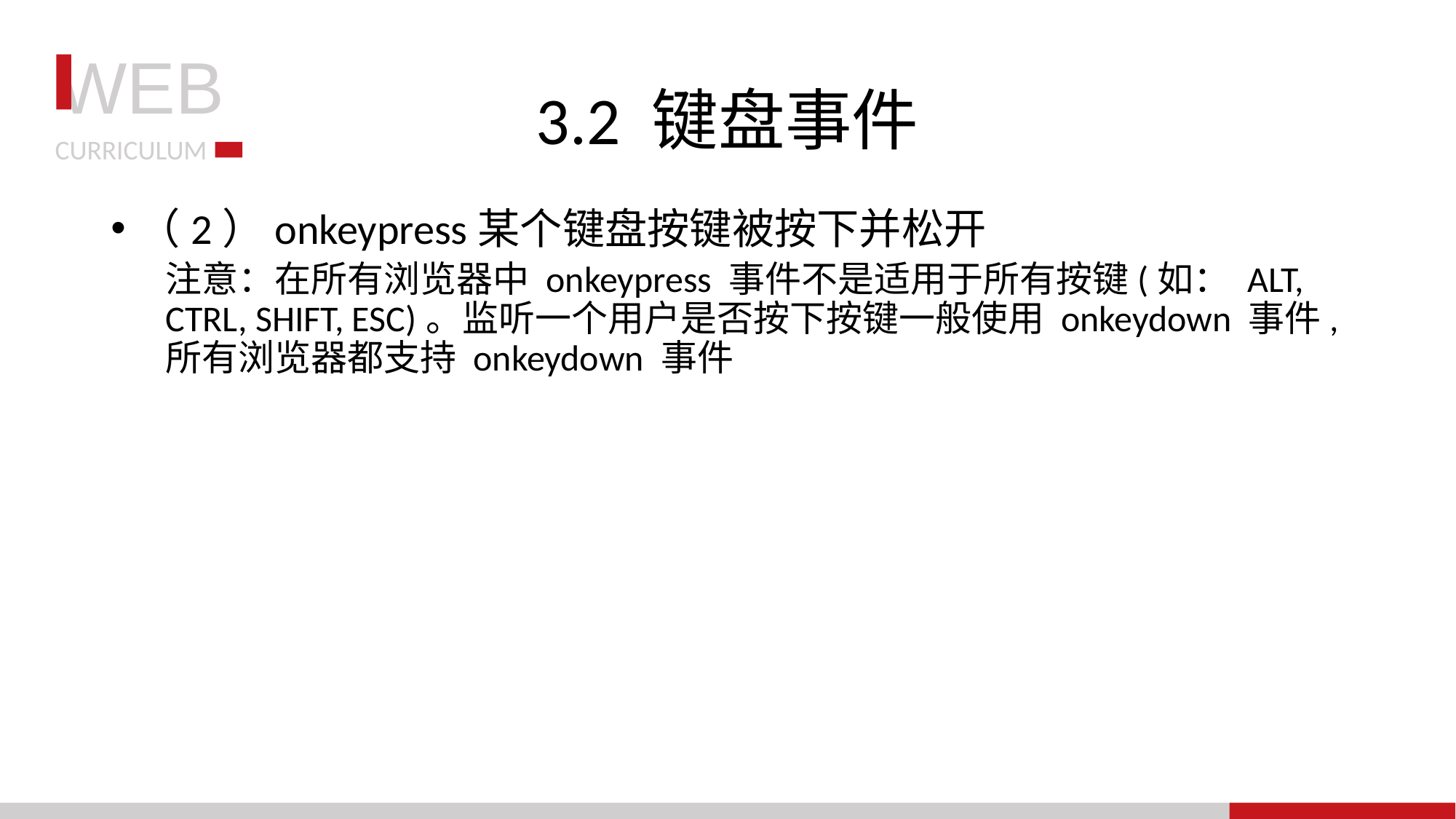

# 3.2 键盘事件
（2）onkeypress某个键盘按键被按下并松开
注意：在所有浏览器中 onkeypress 事件不是适用于所有按键(如： ALT, CTRL, SHIFT, ESC)。监听一个用户是否按下按键一般使用 onkeydown 事件,所有浏览器都支持 onkeydown 事件